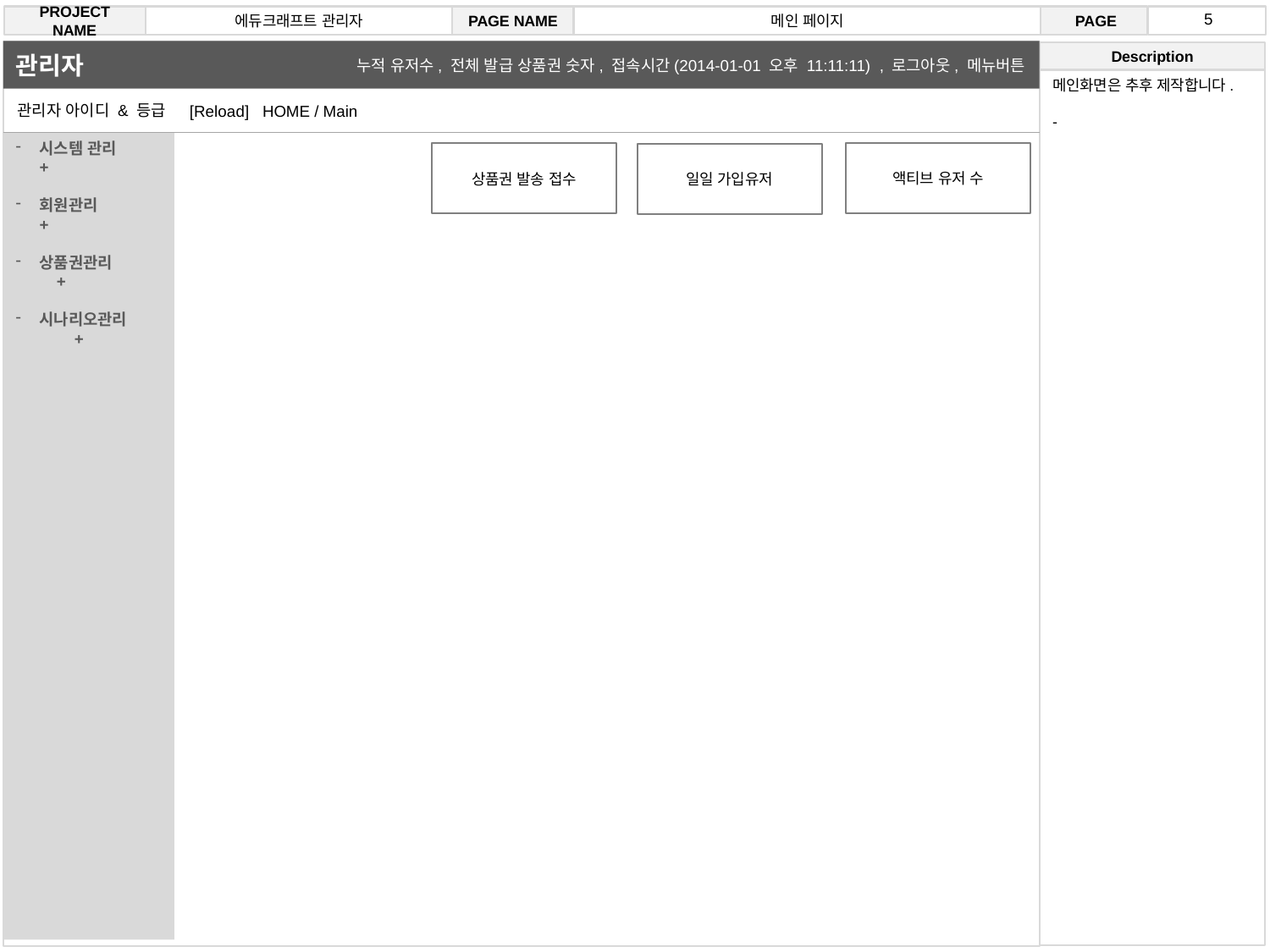

5
PROJECT NAME
에듀크래프트 관리자
PAGE NAME
메인 페이지
 PAGE

관리자
Description
누적 유저수, 전체 발급 상품권 숫자, 접속시간(2014-01-01 오후 11:11:11)  , 로그아웃, 메뉴버튼
메인화면은 추후 제작합니다.
-

관리자 아이디 & 등급
[Reload]   HOME / Main
시스템 관리          +

회원관리               +
상품권관리               +
시나리오관리               +
액티브 유저 수
상품권 발송 접수
일일 가입유저